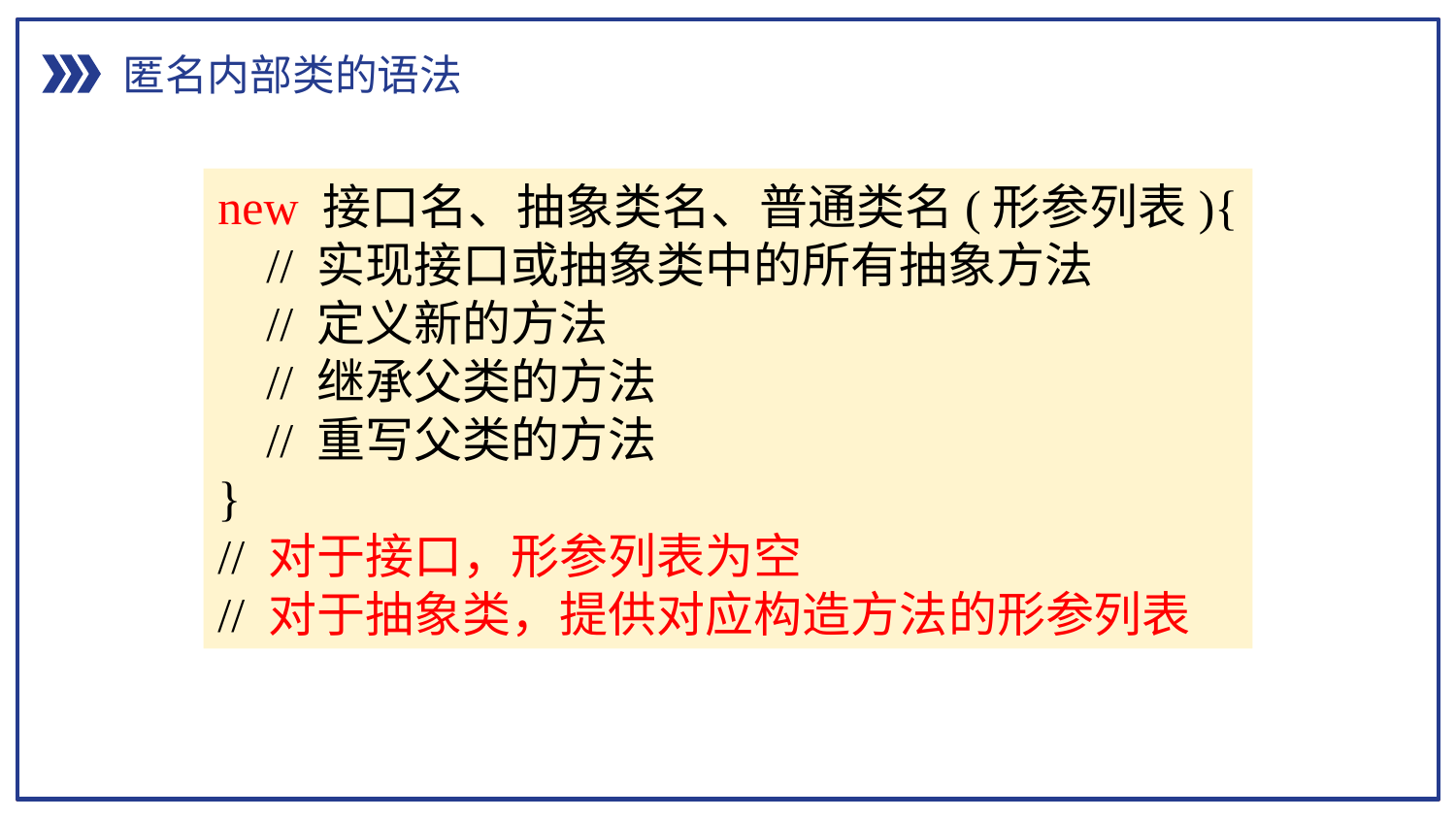

匿名内部类的语法

new 接口名、抽象类名、普通类名(形参列表){
    // 实现接口或抽象类中的所有抽象方法
    // 定义新的方法
    // 继承父类的方法
    // 重写父类的方法
}
// 对于接口，形参列表为空
// 对于抽象类，提供对应构造方法的形参列表